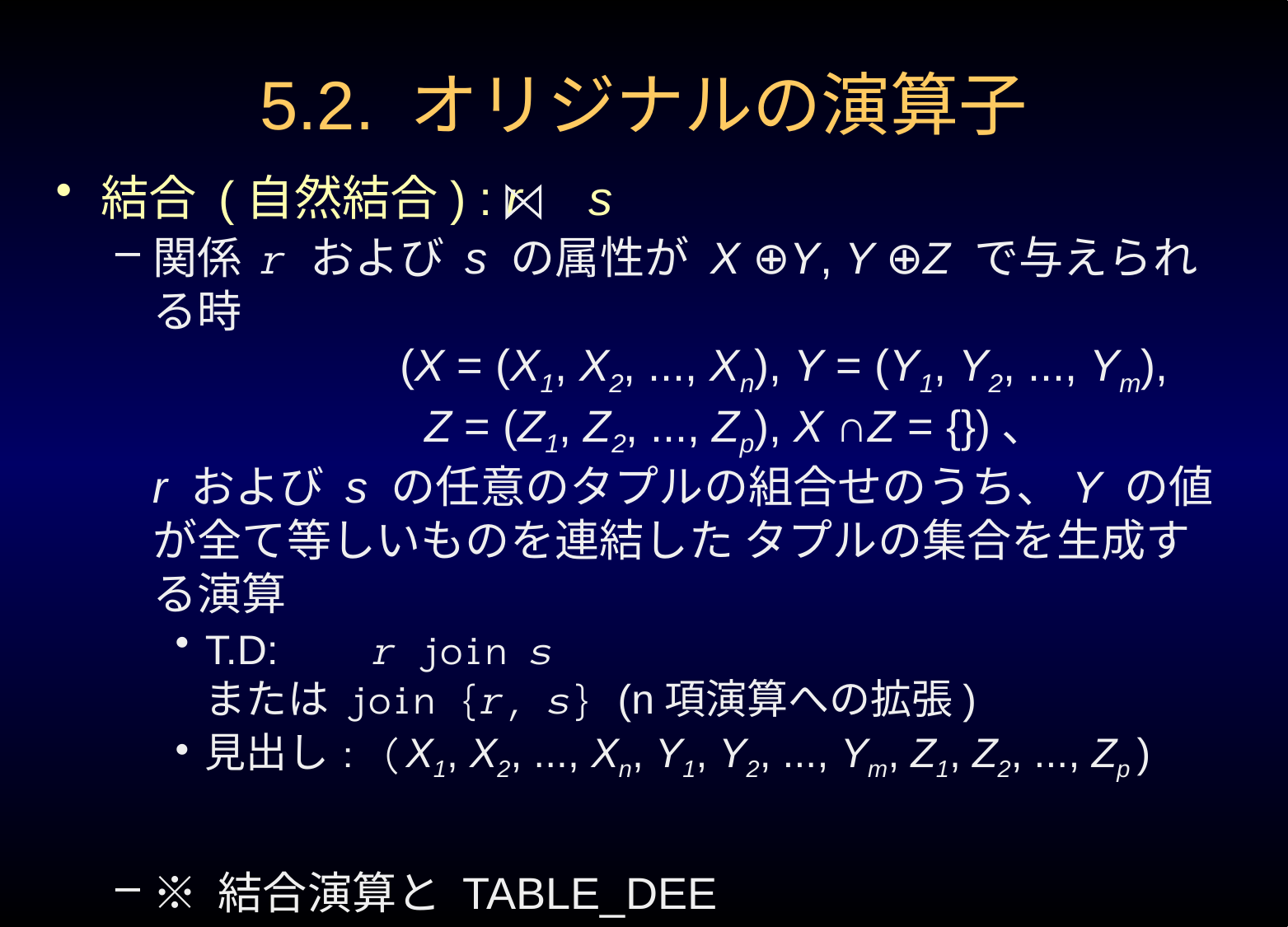

# 5.2. オリジナルの演算子
結合 (自然結合) : r     s
関係 r および s の属性が X ⊕Y, Y ⊕Z で与えられる時
		(X = (X1, X2, ..., Xn), Y = (Y1, Y2, ..., Ym),
		  Z = (Z1, Z2, ..., Zp), X ∩Z = {})、
r および s の任意のタプルの組合せのうち、Y の値が全て等しいものを連結した タプルの集合を生成する演算
T.D:	    r join s
または join {r, s}  (n項演算への拡張)
見出し: (X1, X2, ..., Xn, Y1, Y2, ..., Ym, Z1, Z2, ..., Zp )

※ 結合演算と TABLE_DEE
r join TABLE_DEE == TABLE_DEE join r == r
join {r} = r, join {} = TABLE_DEE